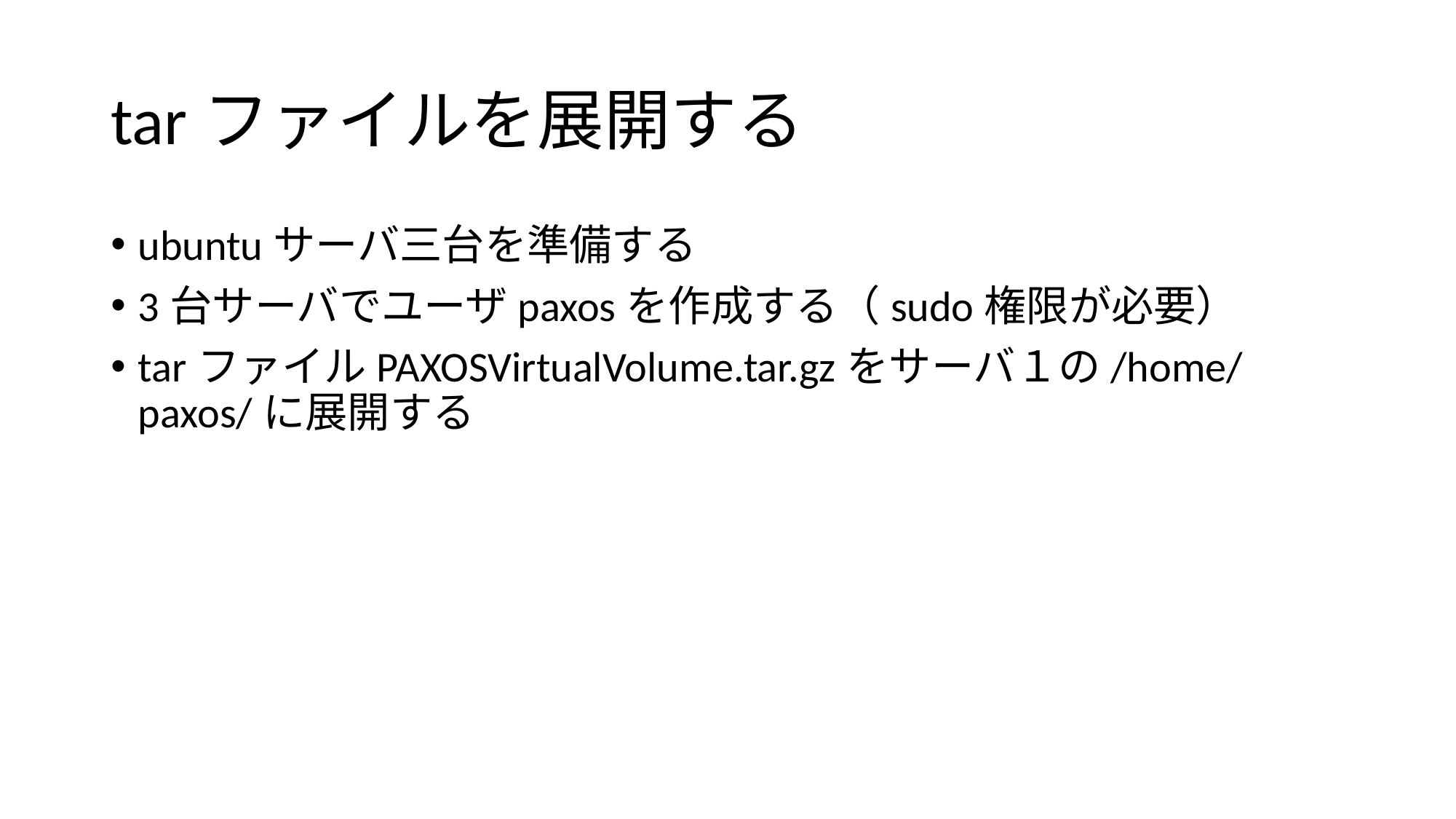

# tarファイルを展開する
ubuntuサーバ三台を準備する
3台サーバでユーザpaxosを作成する（sudo権限が必要）
tarファイルPAXOSVirtualVolume.tar.gzをサーバ１の/home/paxos/に展開する